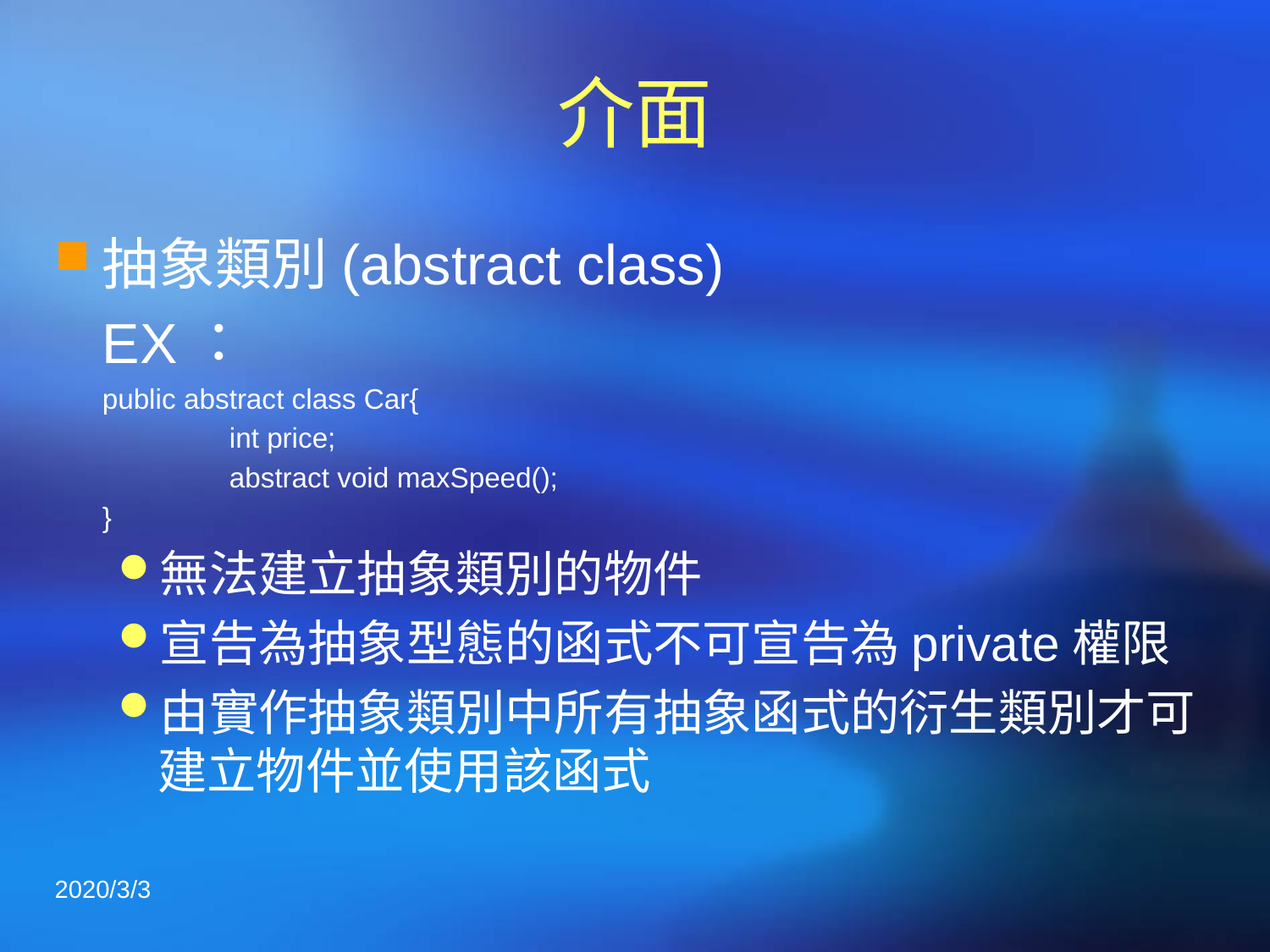

# 介面
抽象類別(abstract class)
	EX：
	public abstract class Car{
		int price;
		abstract void maxSpeed();
	}
無法建立抽象類別的物件
宣告為抽象型態的函式不可宣告為private權限
由實作抽象類別中所有抽象函式的衍生類別才可建立物件並使用該函式
2020/3/3